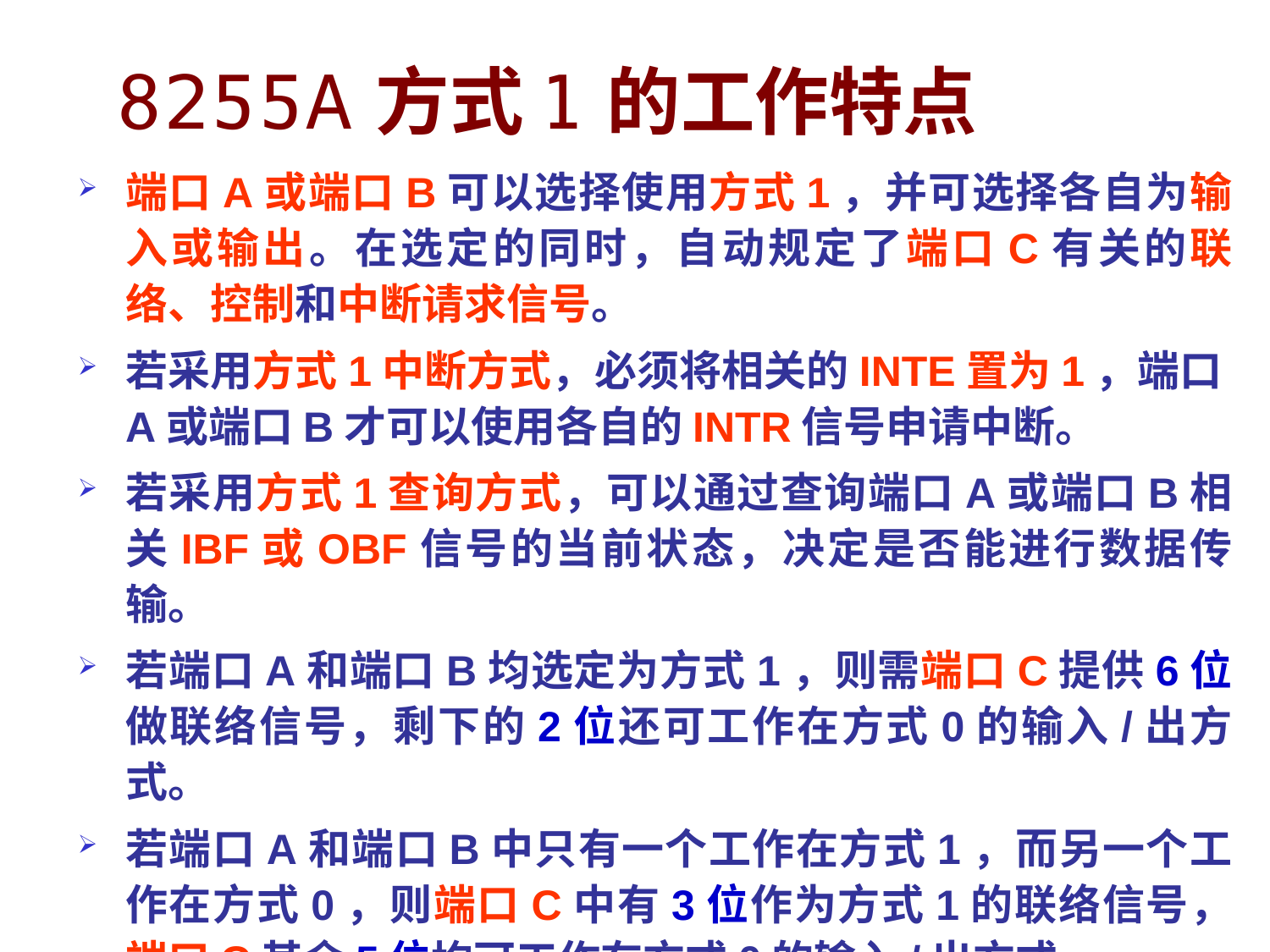

# 8255A方式1的工作特点
端口A或端口B可以选择使用方式1，并可选择各自为输入或输出。在选定的同时，自动规定了端口C有关的联络、控制和中断请求信号。
若采用方式1中断方式，必须将相关的INTE置为1，端口A或端口B才可以使用各自的INTR信号申请中断。
若采用方式1查询方式，可以通过查询端口A或端口B相关IBF或OBF信号的当前状态，决定是否能进行数据传输。
若端口A和端口B均选定为方式1，则需端口C提供6位做联络信号，剩下的2位还可工作在方式0的输入/出方式。
若端口A和端口B中只有一个工作在方式1，而另一个工作在方式0，则端口C中有3位作为方式1的联络信号，端口C其余5位均可工作在方式0的输入/出方式。